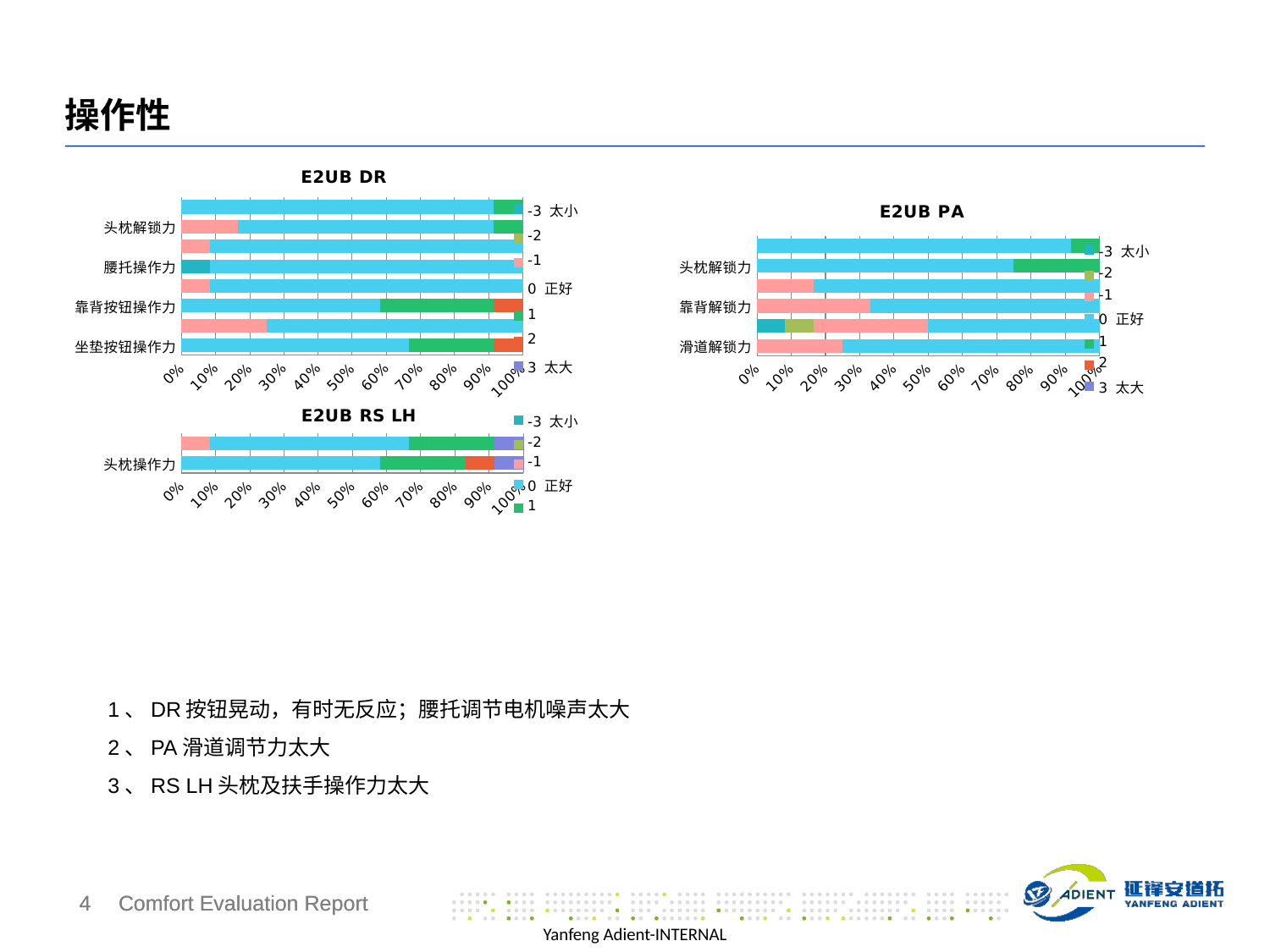

# 操作性

### Chart: E2UB DR

| Category | -3 太小 | -2 | -1 | 0 正好 | 1 | 2 | 3 太大 |
|---|---|---|---|---|---|---|---|
| 坐垫按钮操作力 | 0.0 | 0.0 | 0.0 | 8.0 | 3.0 | 1.0 | 0.0 |
| 坐垫调节速度 | 0.0 | 0.0 | 3.0 | 9.0 | 0.0 | 0.0 | 0.0 |
| 靠背按钮操作力 | 0.0 | 0.0 | 0.0 | 7.0 | 4.0 | 1.0 | 0.0 |
| 靠背调节速度 | 0.0 | 0.0 | 1.0 | 11.0 | 0.0 | 0.0 | 0.0 |
| 腰托操作力 | 1.0 | 0.0 | 0.0 | 11.0 | 0.0 | 0.0 | 0.0 |
| 腰托调节速度 | 0.0 | 0.0 | 1.0 | 11.0 | 0.0 | 0.0 | 0.0 |
| 头枕解锁力 | 0.0 | 0.0 | 2.0 | 9.0 | 1.0 | 0.0 | 0.0 |
| 头枕调节力 | 0.0 | 0.0 | 0.0 | 11.0 | 1.0 | 0.0 | 0.0 |

### Chart: E2UB PA

| Category | -3 太小 | -2 | -1 | 0 正好 | 1 | 2 | 3 太大 |
|---|---|---|---|---|---|---|---|
| 滑道解锁力 | 0.0 | 0.0 | 3.0 | 9.0 | 0.0 | 0.0 | 0.0 |
| 滑道滑动力 | 1.0 | 1.0 | 4.0 | 6.0 | 0.0 | 0.0 | 0.0 |
| 靠背解锁力 | 0.0 | 0.0 | 4.0 | 8.0 | 0.0 | 0.0 | 0.0 |
| 靠背调节力 | 0.0 | 0.0 | 2.0 | 10.0 | 0.0 | 0.0 | 0.0 |
| 头枕解锁力 | 0.0 | 0.0 | 0.0 | 9.0 | 3.0 | 0.0 | 0.0 |
| 头枕调节力 | 0.0 | 0.0 | 0.0 | 11.0 | 1.0 | 0.0 | 0.0 |

### Chart: E2UB RS LH

| Category | -3 太小 | -2 | -1 | 0 正好 | 1 | 2 | 3 太大 |
|---|---|---|---|---|---|---|---|
| 头枕操作力 | 0.0 | 0.0 | 0.0 | 7.0 | 3.0 | 1.0 | 1.0 |
| 扶手调节力 | 0.0 | 0.0 | 1.0 | 7.0 | 3.0 | 0.0 | 1.0 |
1、DR按钮晃动，有时无反应；腰托调节电机噪声太大
2、PA滑道调节力太大
3、RS LH头枕及扶手操作力太大